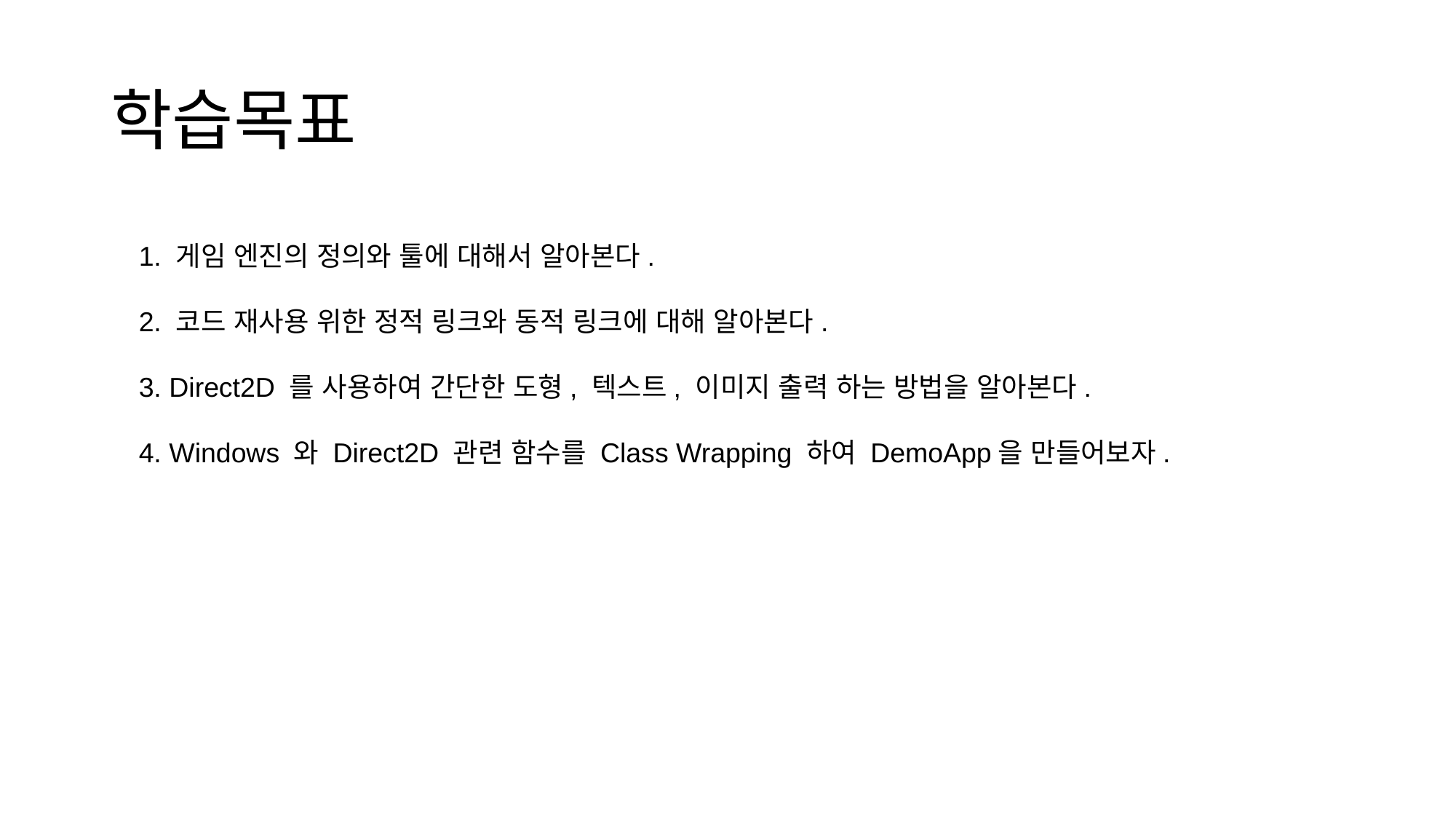

# 학습목표
1. 게임 엔진의 정의와 툴에 대해서 알아본다.

2. 코드 재사용 위한 정적 링크와 동적 링크에 대해 알아본다.

3. Direct2D 를 사용하여 간단한 도형, 텍스트, 이미지 출력 하는 방법을 알아본다.

4. Windows 와 Direct2D 관련 함수를 Class Wrapping 하여 DemoApp을 만들어보자.